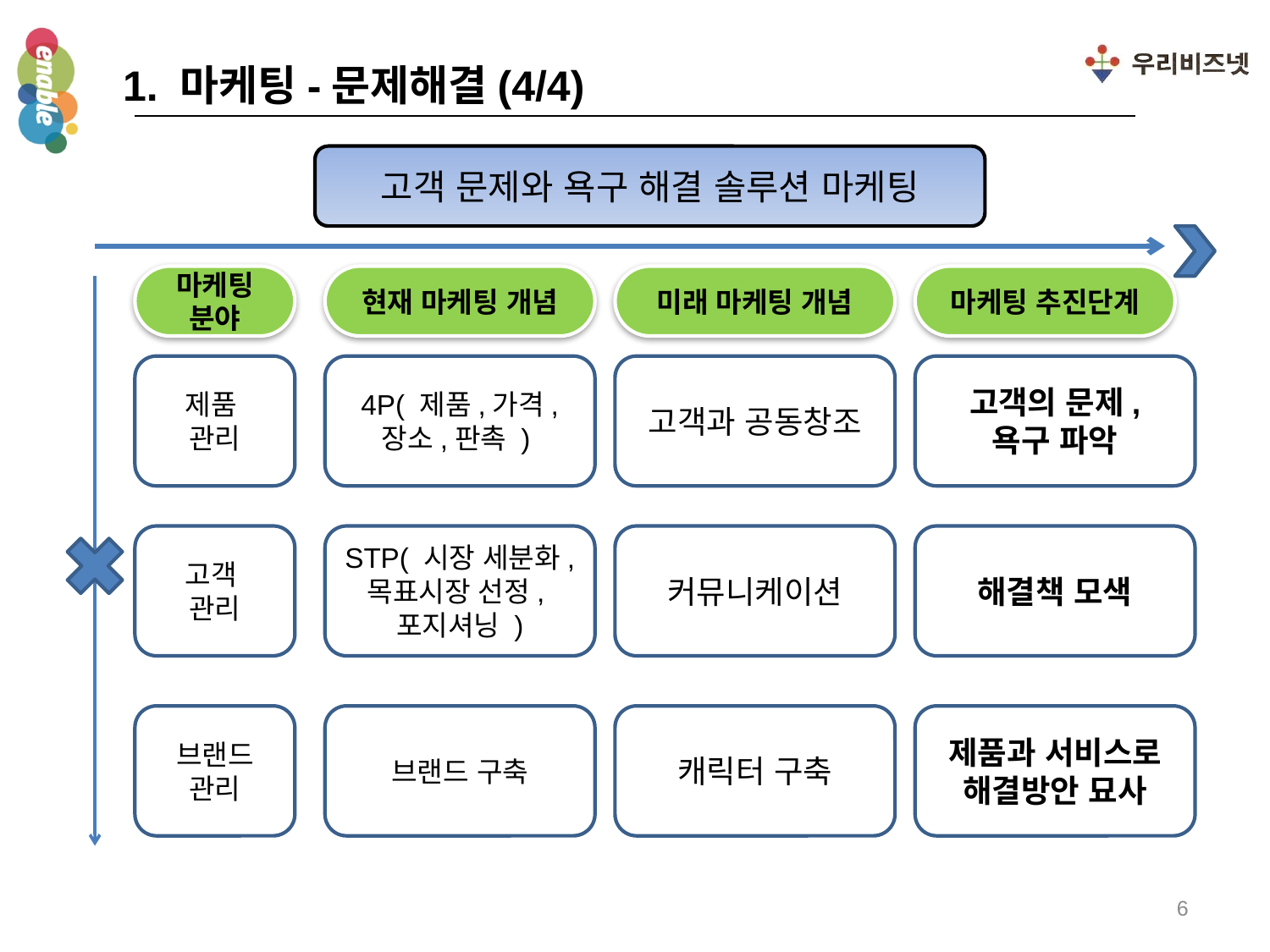

1. 마케팅-문제해결(4/4)
고객 문제와 욕구 해결 솔루션 마케팅

마케팅 분야
현재 마케팅 개념
미래 마케팅 개념
마케팅 추진단계
제품
관리
4P( 제품,가격,
장소,판촉 )
고객과 공동창조
고객의 문제,
욕구 파악

고객
관리
STP( 시장 세분화,
목표시장 선정,
포지셔닝 )
커뮤니케이션
해결책 모색
브랜드 관리
브랜드 구축
캐릭터 구축
제품과 서비스로 해결방안 묘사
6